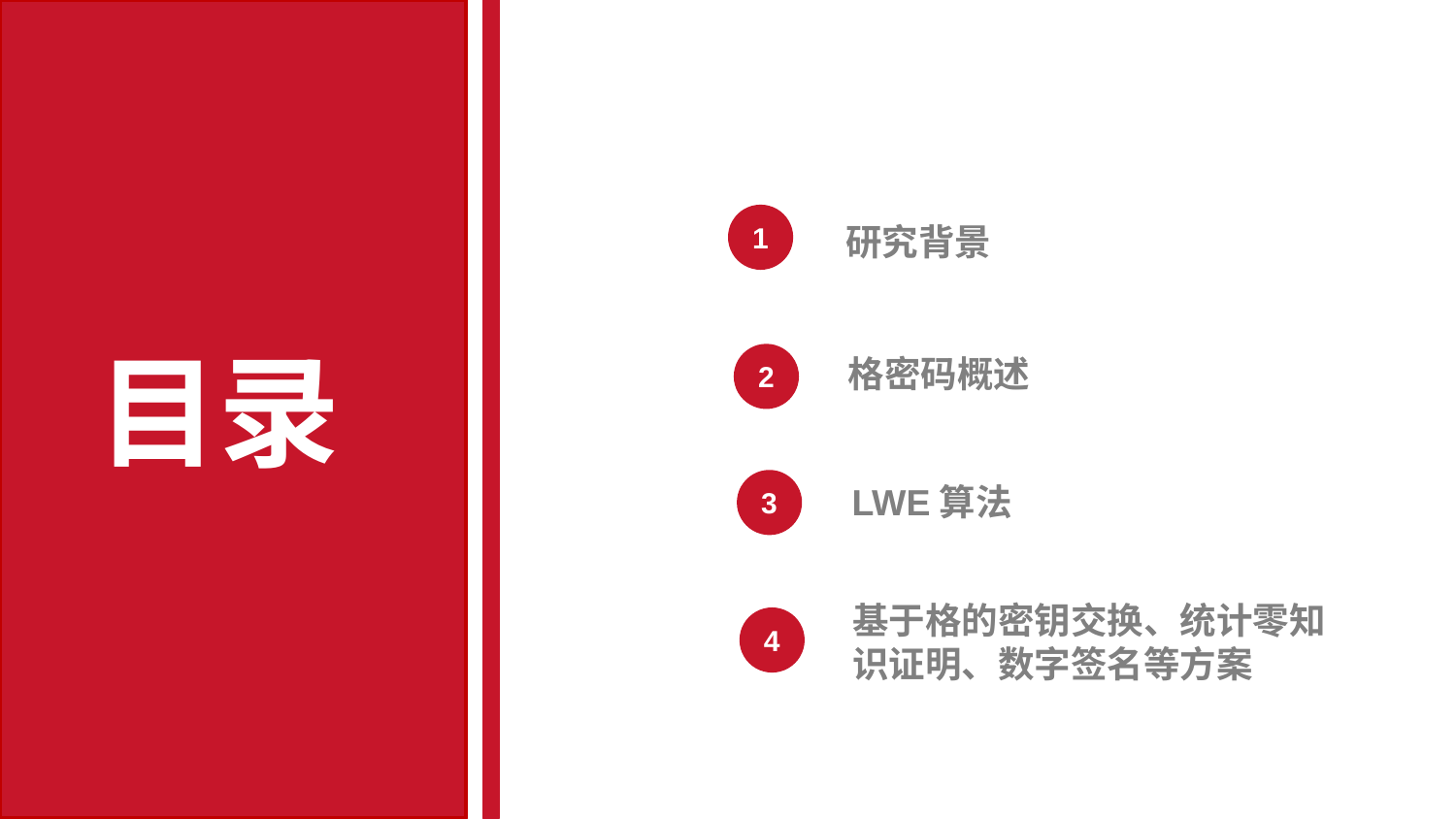

研究背景
1
目录
2
格密码概述

LWE算法
3
基于格的密钥交换、统计零知识证明、数字签名等方案
4